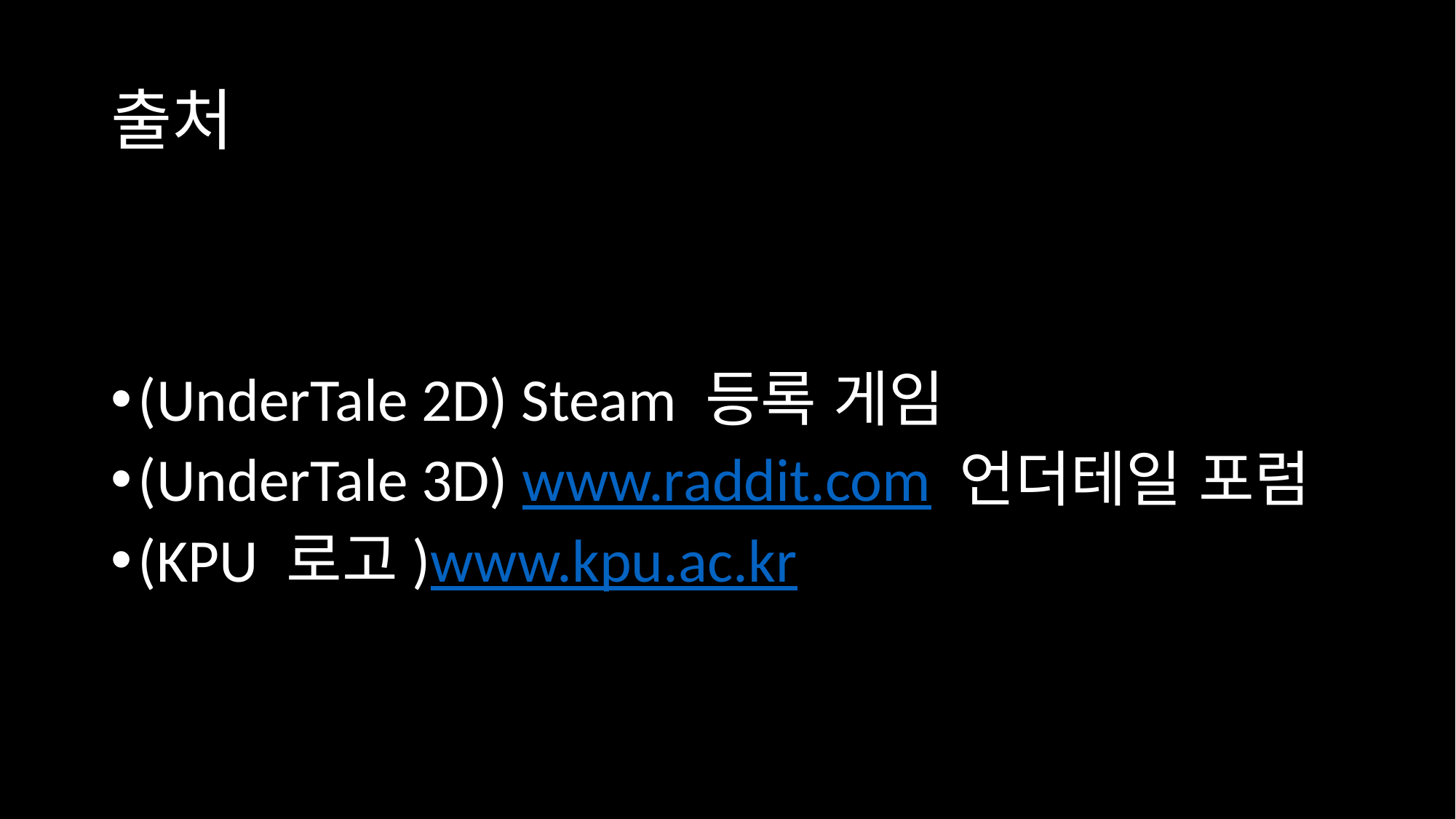

# 출처

(UnderTale 2D) Steam 등록 게임
(UnderTale 3D) www.raddit.com 언더테일 포럼
(KPU 로고)www.kpu.ac.kr